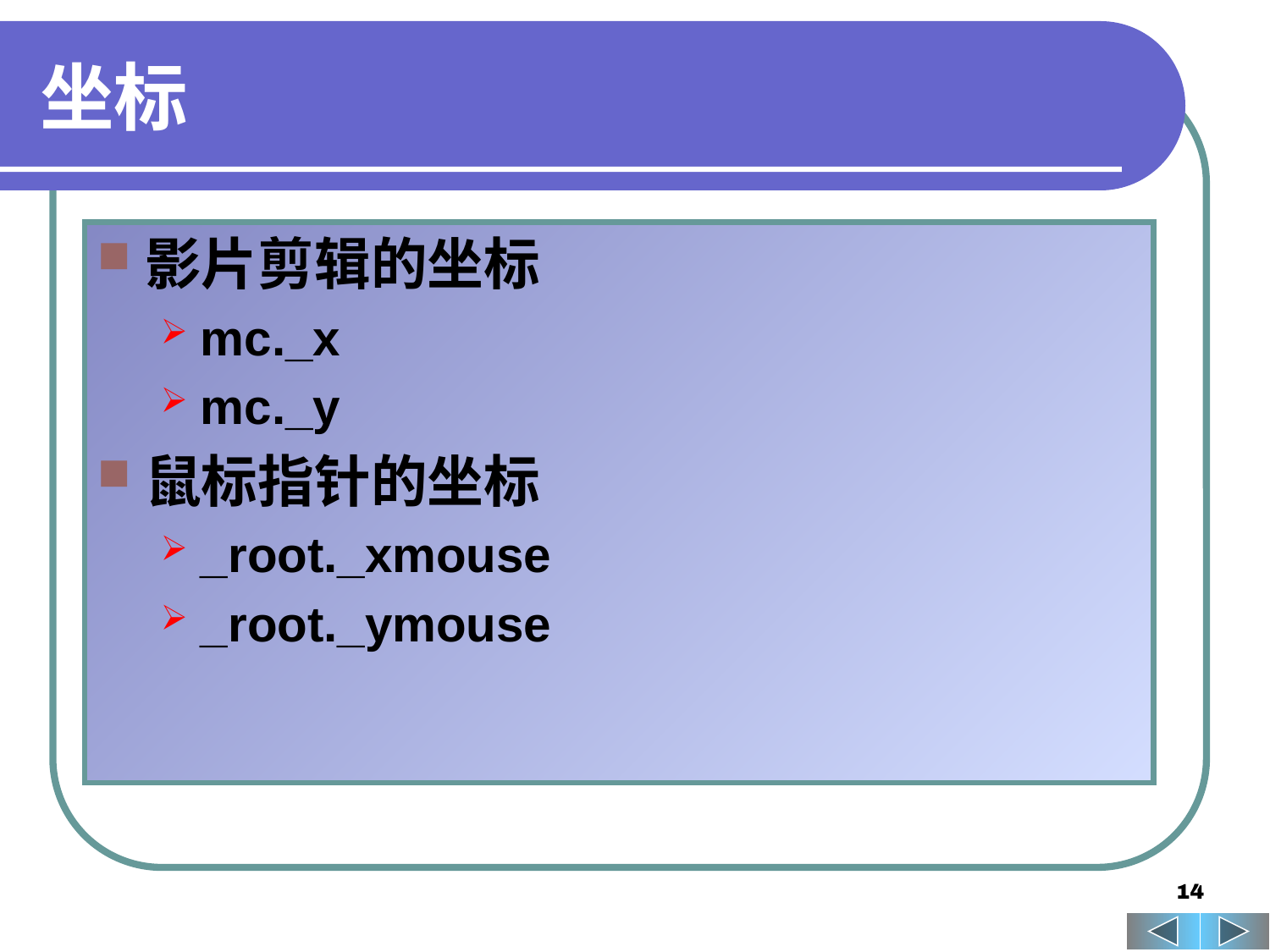

# 坐标
影片剪辑的坐标
mc._x
mc._y
鼠标指针的坐标
_root._xmouse
_root._ymouse
14